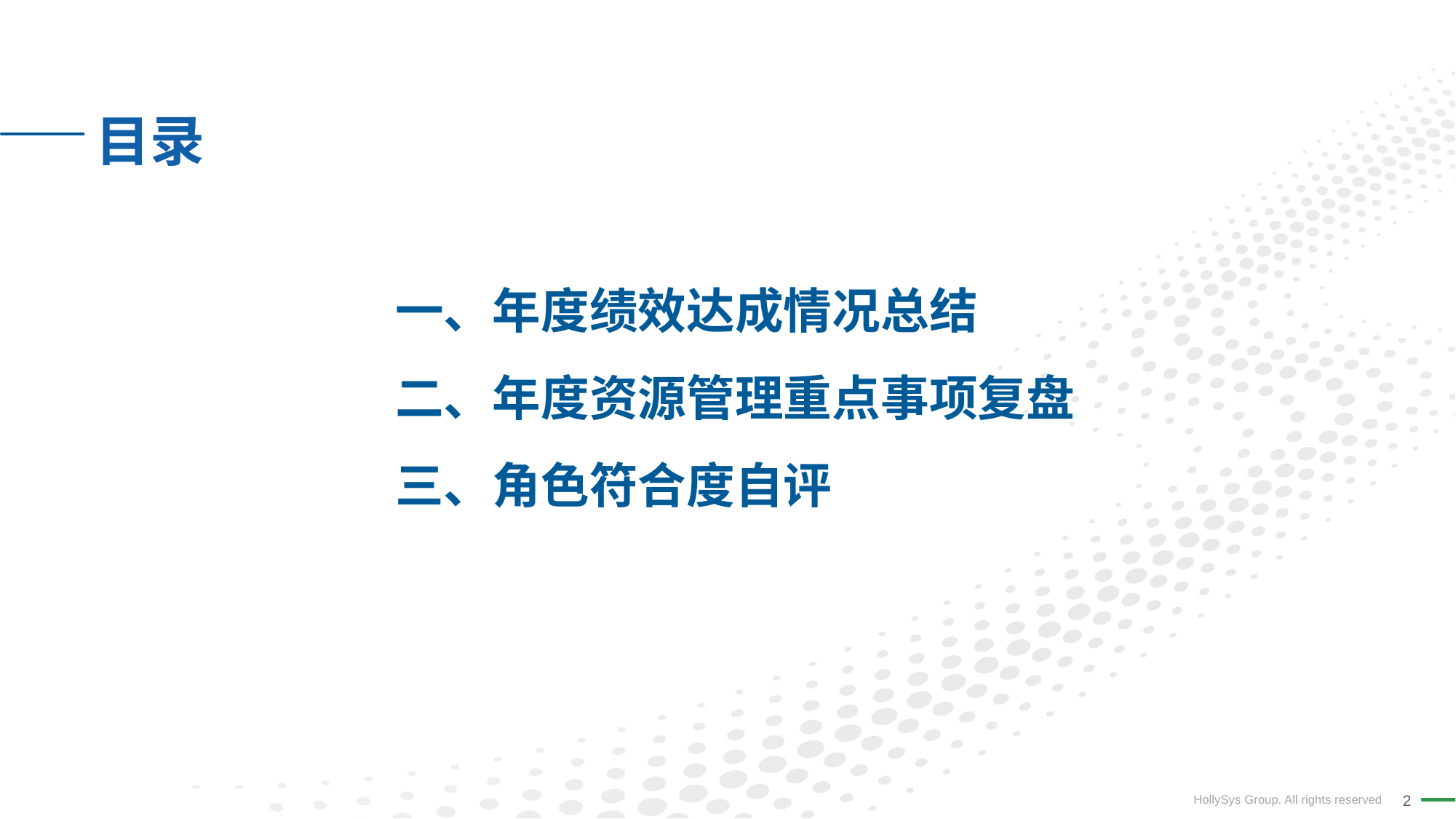

# 目录
一、年度绩效达成情况总结
二、年度资源管理重点事项复盘
三、角色符合度自评